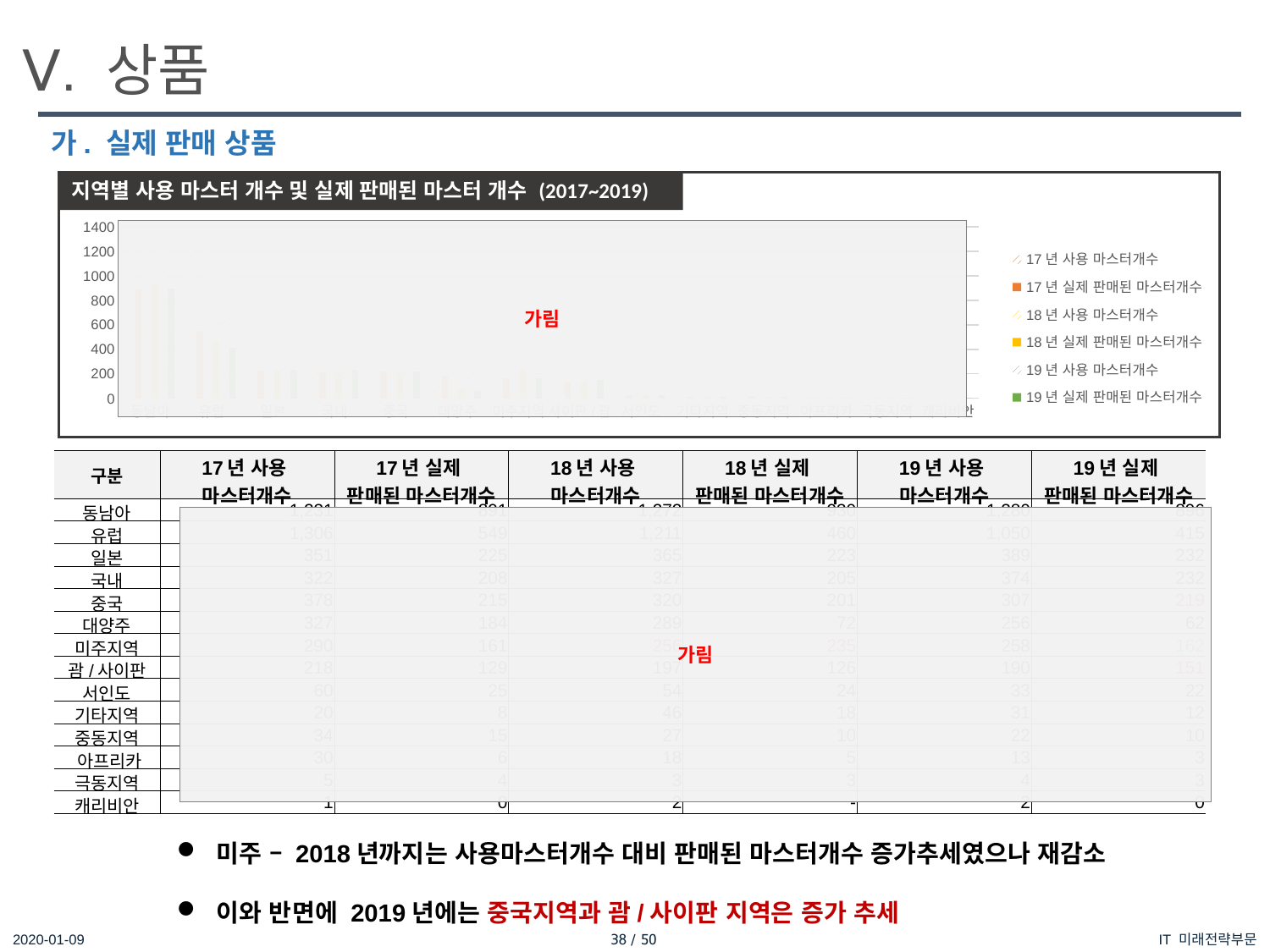

Ⅴ. 상품
가. 실제 판매 상품
지역별 사용 마스터 개수 및 실제 판매된 마스터 개수 (2017~2019)

### Chart

| Category | 17년 사용 마스터개수 | 17년 실제 판매된 마스터개수 | 18년 사용 마스터개수 | 18년 실제 판매된 마스터개수 | 19년 사용 마스터개수 | 19년 실제 판매된 마스터개수 |
|---|---|---|---|---|---|---|
| 동남아 | 1231.0 | 891.0 | 1272.0 | 930.0 | 1280.0 | 896.0 |
| 유럽 | 1306.0 | 549.0 | 1211.0 | 460.0 | 1050.0 | 415.0 |
| 일본 | 351.0 | 225.0 | 365.0 | 223.0 | 389.0 | 232.0 |
| 국내 | 322.0 | 208.0 | 327.0 | 205.0 | 374.0 | 232.0 |
| 중국 | 378.0 | 215.0 | 320.0 | 201.0 | 307.0 | 219.0 |
| 대양주 | 327.0 | 184.0 | 289.0 | 72.0 | 256.0 | 62.0 |
| 미주지역 | 290.0 | 161.0 | 256.0 | 235.0 | 258.0 | 162.0 |
| 사이판/괌 | 218.0 | 129.0 | 197.0 | 126.0 | 190.0 | 151.0 |
| 서인도 | 60.0 | 25.0 | 54.0 | 24.0 | 33.0 | 22.0 |
| 기타지역 | 20.0 | 8.0 | 46.0 | 18.0 | 31.0 | 12.0 |
| 중동지역 | 34.0 | 15.0 | 27.0 | 10.0 | 22.0 | 10.0 |
|  아프리카  | 30.0 | 6.0 | 18.0 | 5.0 | 13.0 | 3.0 |
| 극동지역 | 5.0 | 4.0 | 3.0 | 3.0 | 4.0 | 3.0 |
| 캐리비안 | 1.0 | 0.0 | 2.0 | 0.0 | 2.0 | 0.0 |
가림
| 구분 | 17년 사용 마스터개수 | 17년 실제 판매된 마스터개수 | 18년 사용 마스터개수 | 18년 실제 판매된 마스터개수 | 19년 사용 마스터개수 | 19년 실제 판매된 마스터개수 |
| --- | --- | --- | --- | --- | --- | --- |
| 동남아 | 1,231 | 891 | 1,272 | 930 | 1,280 | 896 |
| 유럽 | 1,306 | 549 | 1,211 | 460 | 1,050 | 415 |
| 일본 | 351 | 225 | 365 | 223 | 389 | 232 |
| 국내 | 322 | 208 | 327 | 205 | 374 | 232 |
| 중국 | 378 | 215 | 320 | 201 | 307 | 219 |
| 대양주 | 327 | 184 | 289 | 72 | 256 | 62 |
| 미주지역 | 290 | 161 | 256 | 235 | 258 | 162 |
| 괌/사이판 | 218 | 129 | 197 | 126 | 190 | 151 |
| 서인도 | 60 | 25 | 54 | 24 | 33 | 22 |
| 기타지역 | 20 | 8 | 46 | 18 | 31 | 12 |
| 중동지역 | 34 | 15 | 27 | 10 | 22 | 10 |
| 아프리카 | 30 | 6 | 18 | 5 | 13 | 3 |
| 극동지역 | 5 | 4 | 3 | 3 | 4 | 3 |
| 캐리비안 | 1 | 0 | 2 | - | 2 | 0 |
가림
미주 – 2018년까지는 사용마스터개수 대비 판매된 마스터개수 증가추세였으나 재감소
이와 반면에 2019년에는 중국지역과 괌/사이판 지역은 증가 추세
IT 미래전략부문
38 / 50
2020-01-09